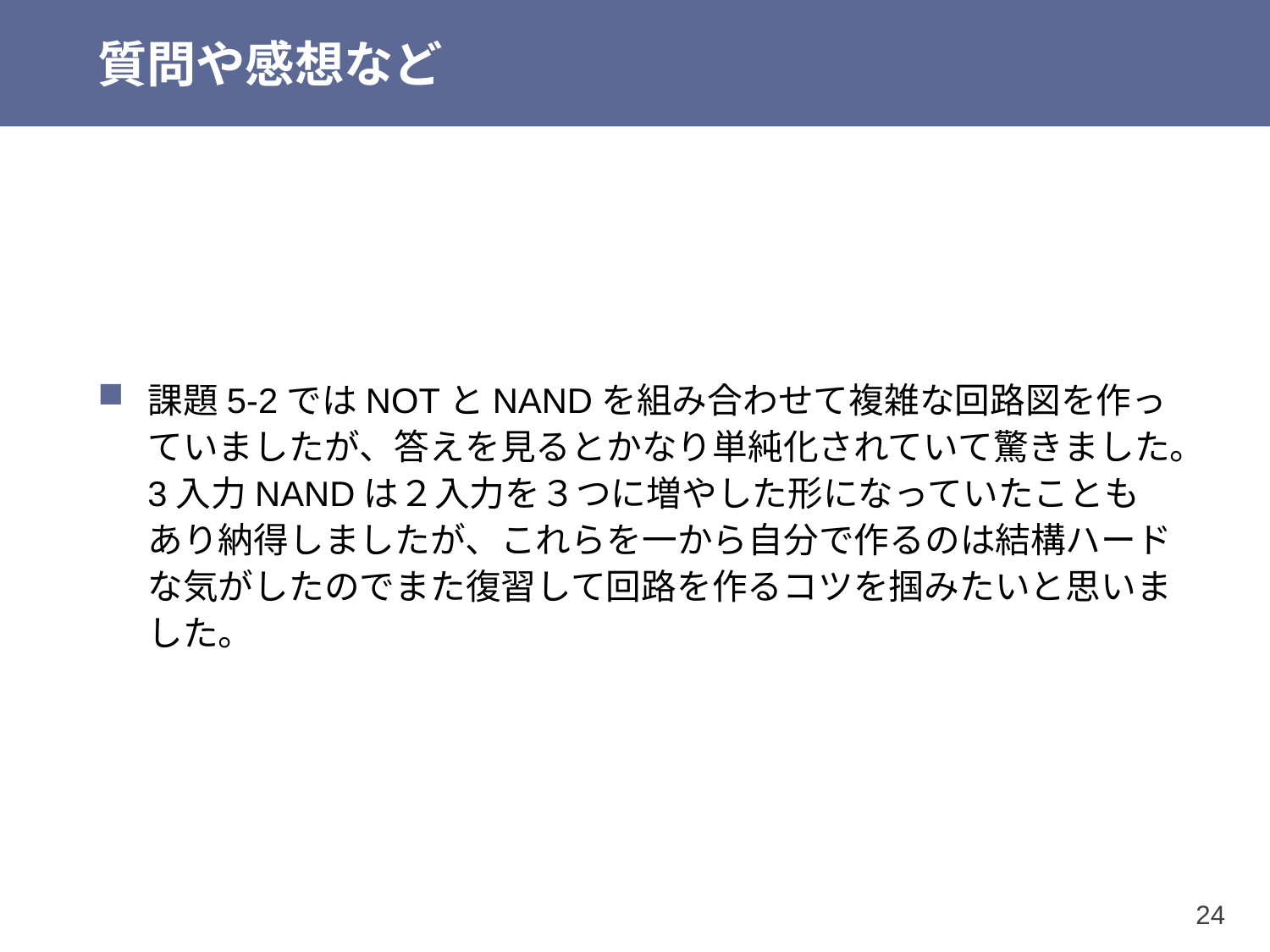

# 質問や感想など
課題5-2ではNOTとNANDを組み合わせて複雑な回路図を作っていましたが、答えを見るとかなり単純化されていて驚きました。3入力NANDは２入力を３つに増やした形になっていたこともあり納得しましたが、これらを一から自分で作るのは結構ハードな気がしたのでまた復習して回路を作るコツを掴みたいと思いました。